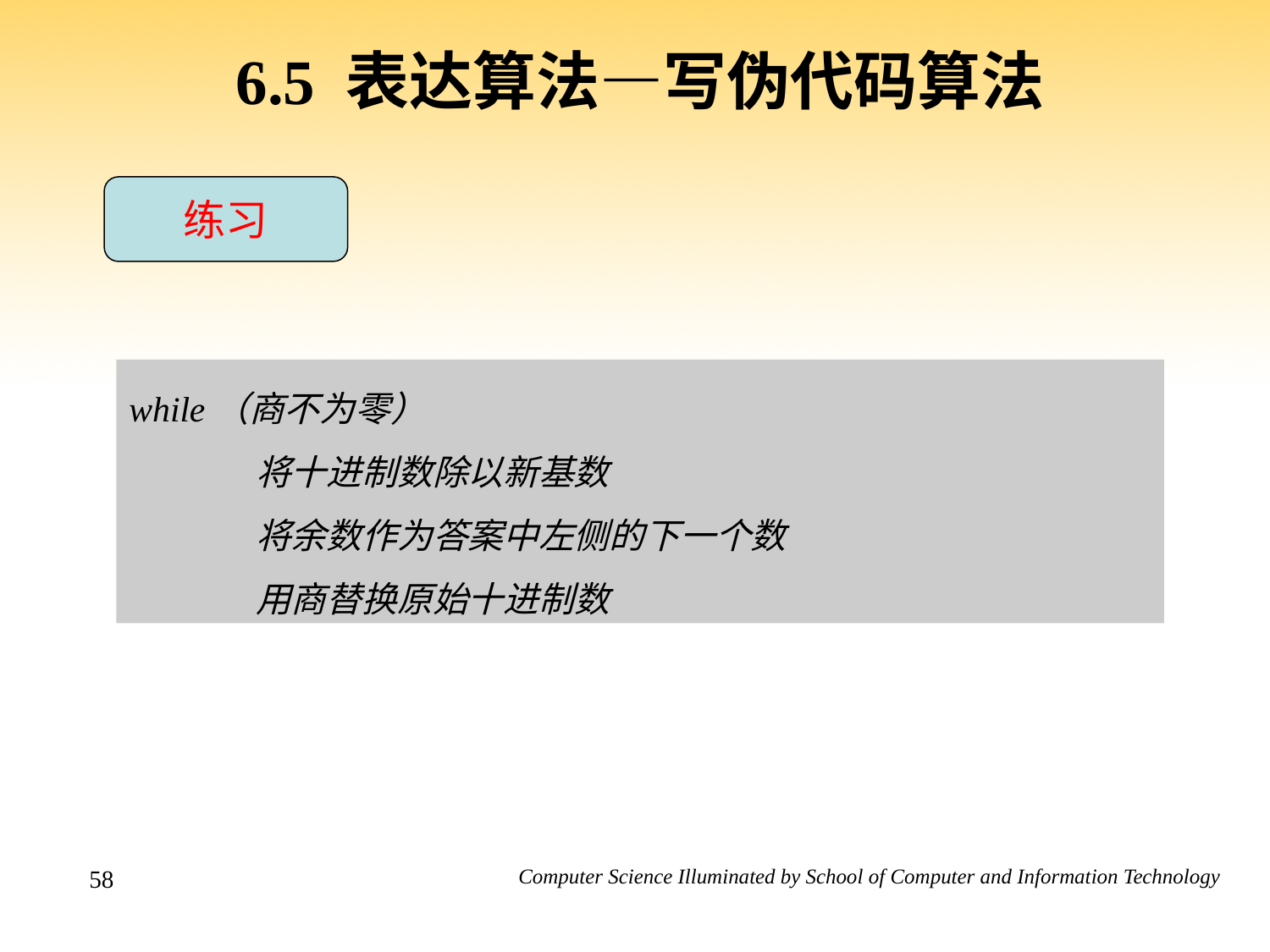

6.5 表达算法—写伪代码算法
练习
while（商不为零）
	将十进制数除以新基数
	将余数作为答案中左侧的下一个数
	用商替换原始十进制数
58